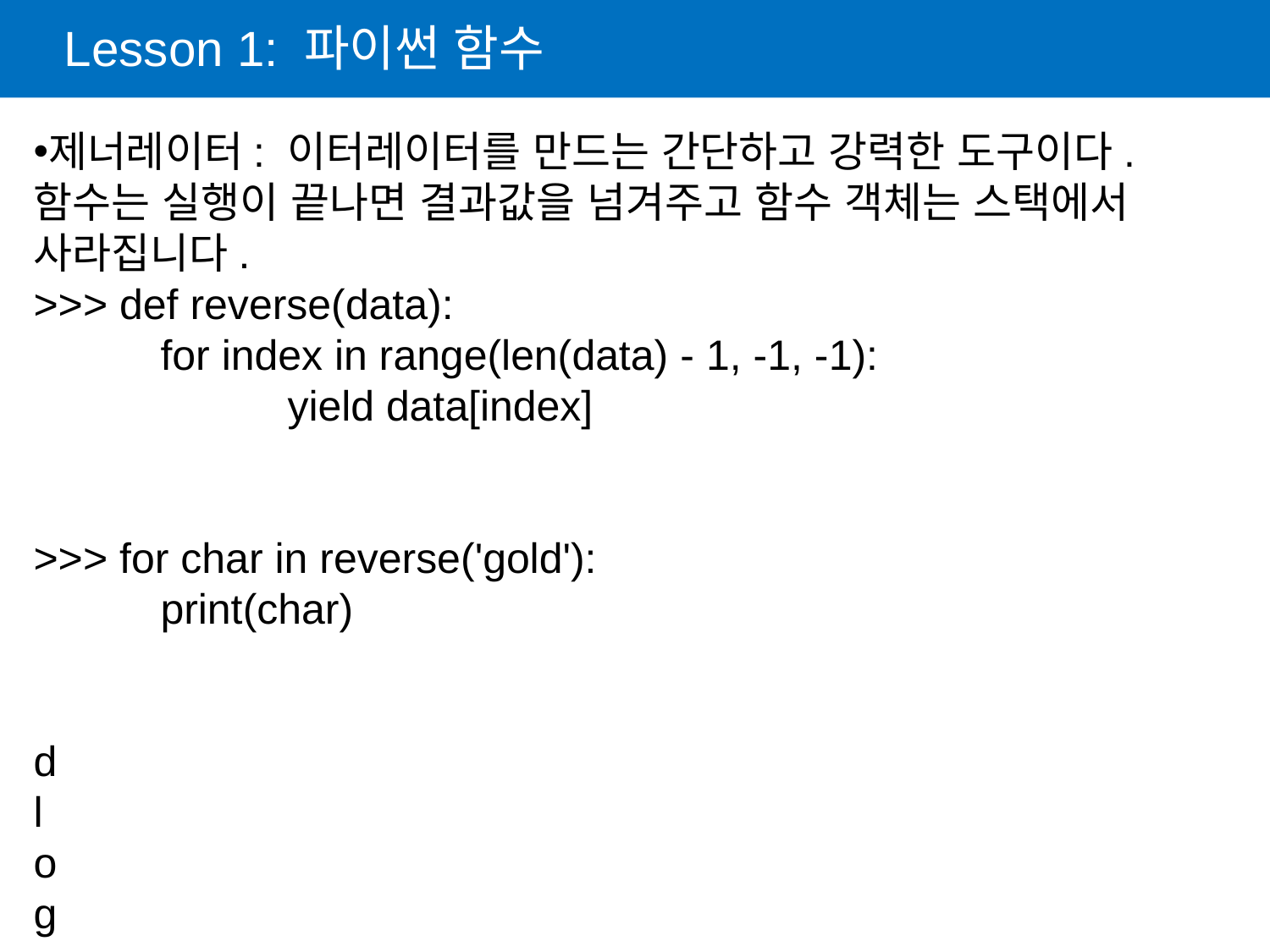

# Lesson 1: 파이썬 함수
제너레이터: 이터레이터를 만드는 간단하고 강력한 도구이다.
함수는 실행이 끝나면 결과값을 넘겨주고 함수 객체는 스택에서 사라집니다.
>>> def reverse(data):
	for index in range(len(data) - 1, -1, -1):
		yield data[index]

>>> for char in reverse('gold'):
	print(char)

d
l
o
g